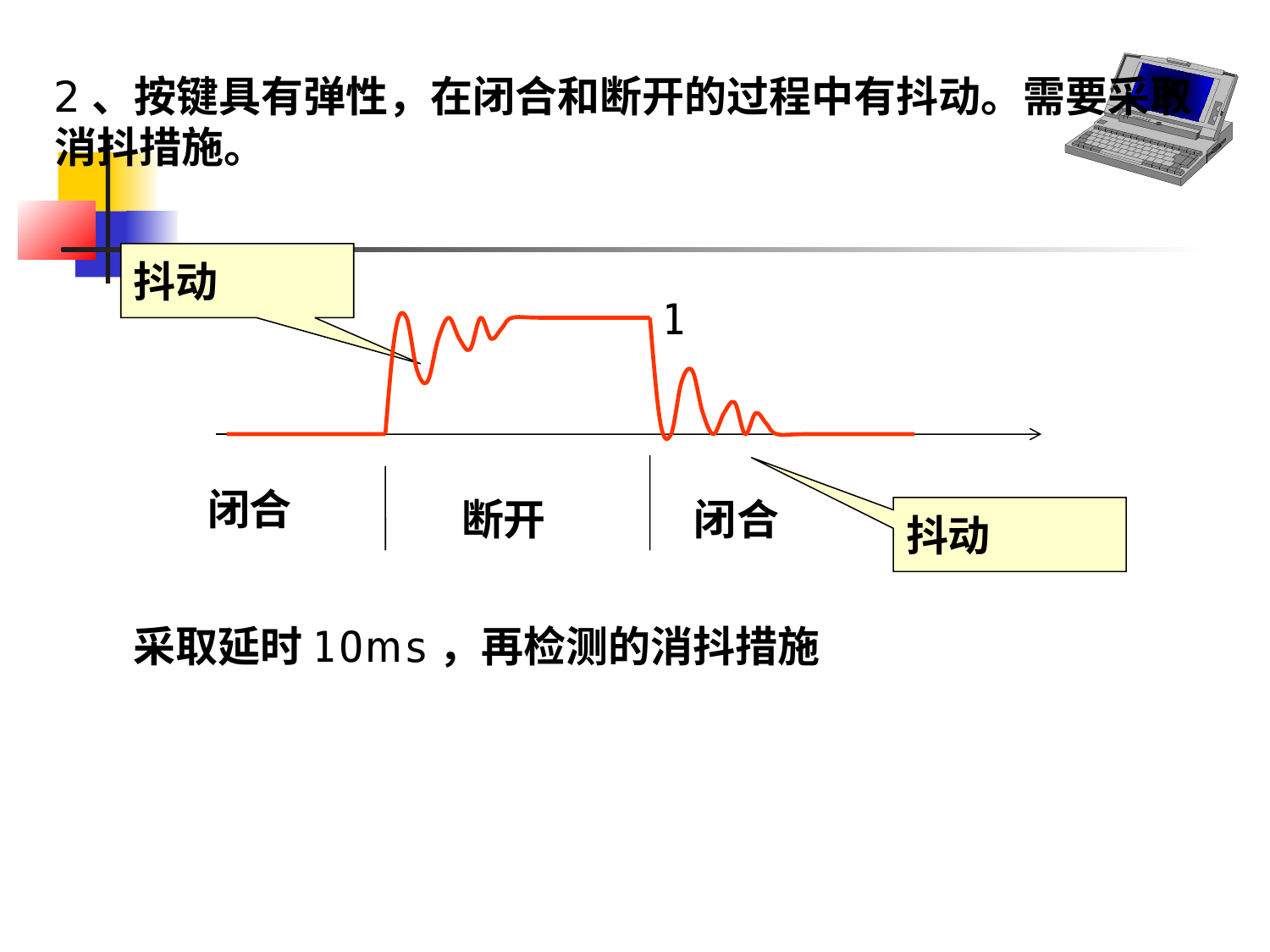

2、按键具有弹性，在闭合和断开的过程中有抖动。需要采取消抖措施。
抖动
1

闭合
断开
闭合
抖动
采取延时10ms，再检测的消抖措施